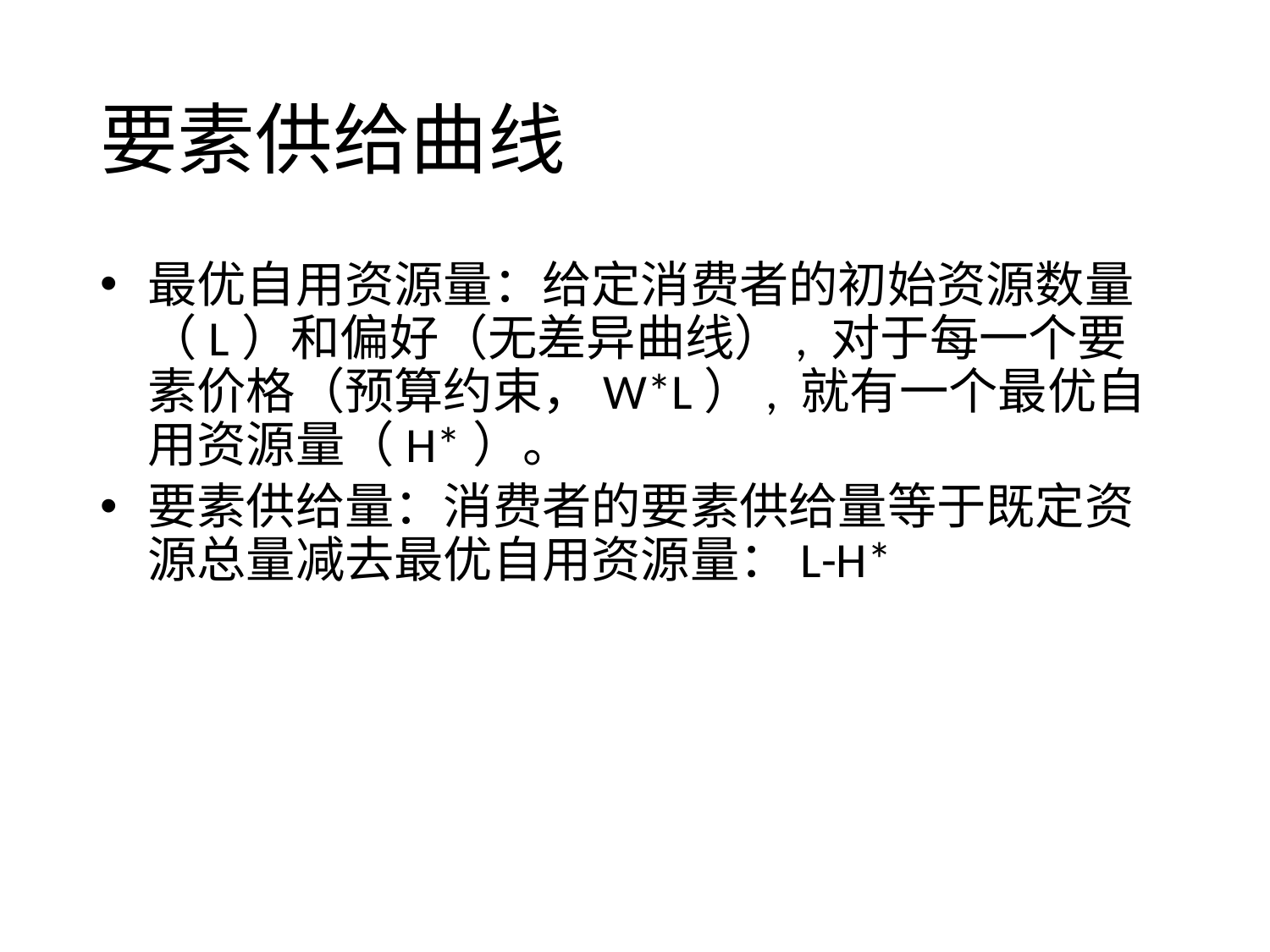

# 要素供给曲线
最优自用资源量：给定消费者的初始资源数量（L）和偏好（无差异曲线）, 对于每一个要素价格（预算约束，W*L）, 就有一个最优自用资源量（H*）。
要素供给量：消费者的要素供给量等于既定资源总量减去最优自用资源量：L-H*